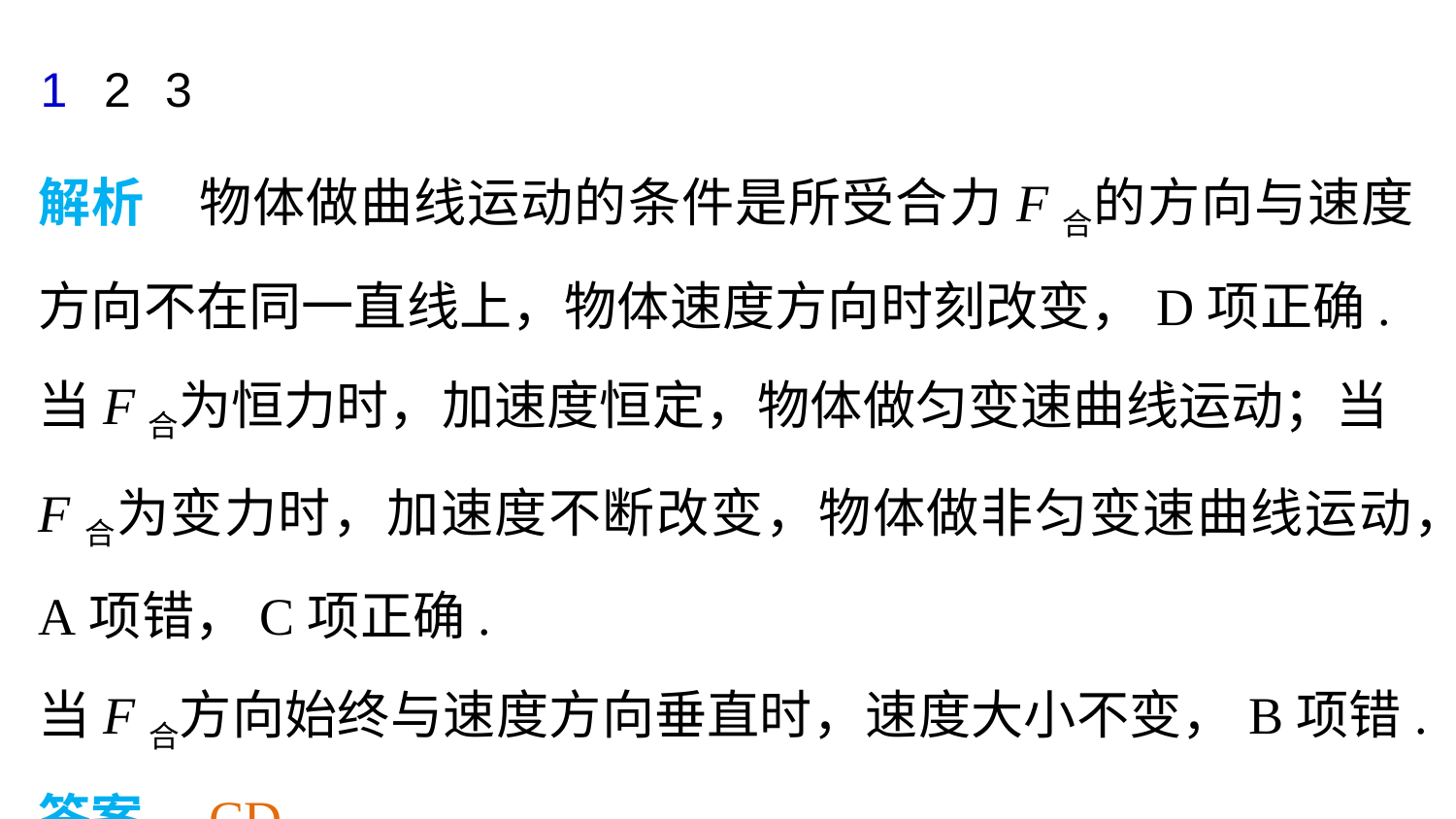

1
2
3
解析　物体做曲线运动的条件是所受合力F合的方向与速度方向不在同一直线上，物体速度方向时刻改变，D项正确.
当F合为恒力时，加速度恒定，物体做匀变速曲线运动；当
F合为变力时，加速度不断改变，物体做非匀变速曲线运动，A项错，C项正确.
当F合方向始终与速度方向垂直时，速度大小不变，B项错.
答案　CD